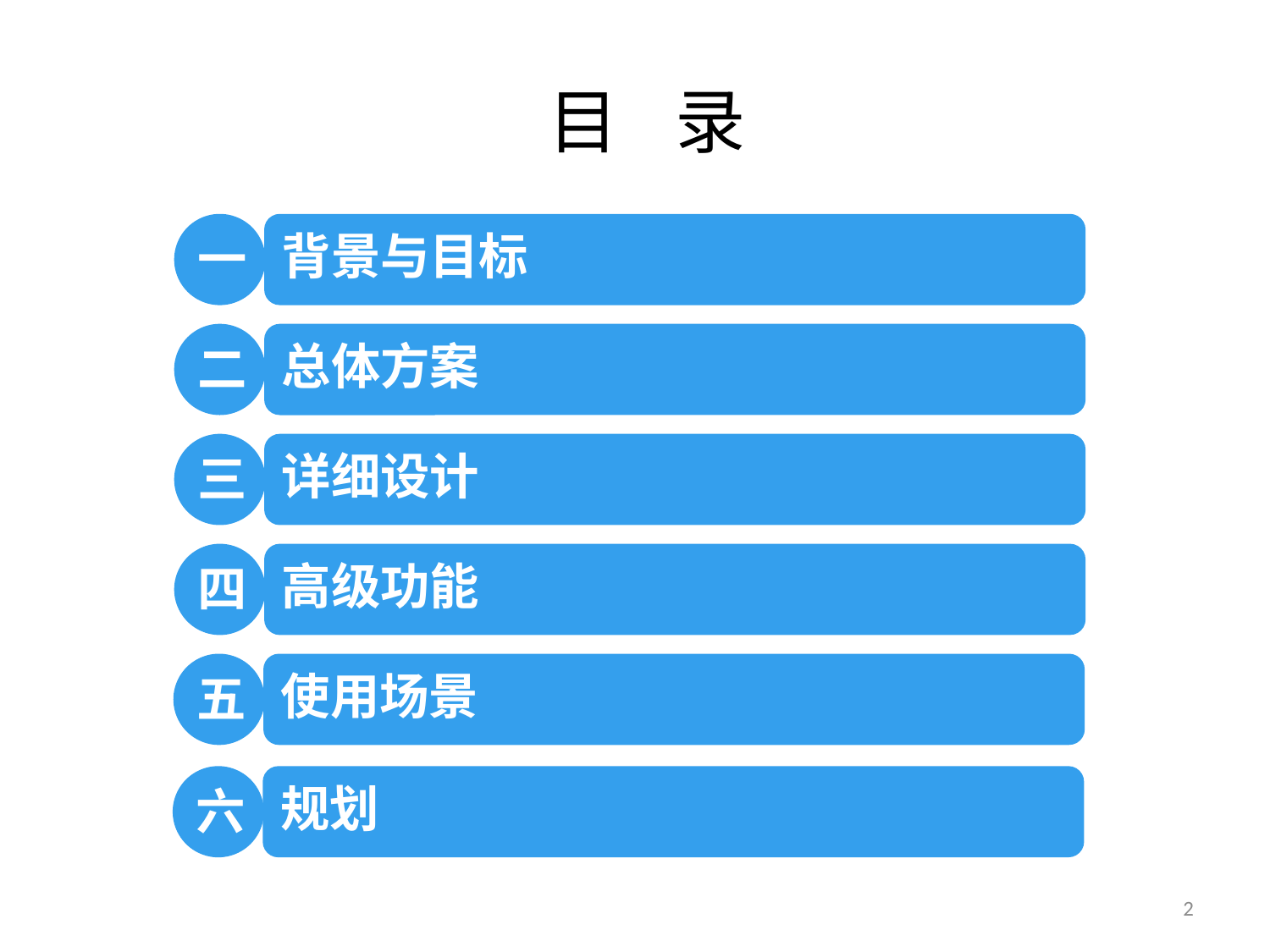

# 目	录

一
背景与目标

二
总体方案

三
详细设计

四
高级功能

五
使用场景

六
规划
2